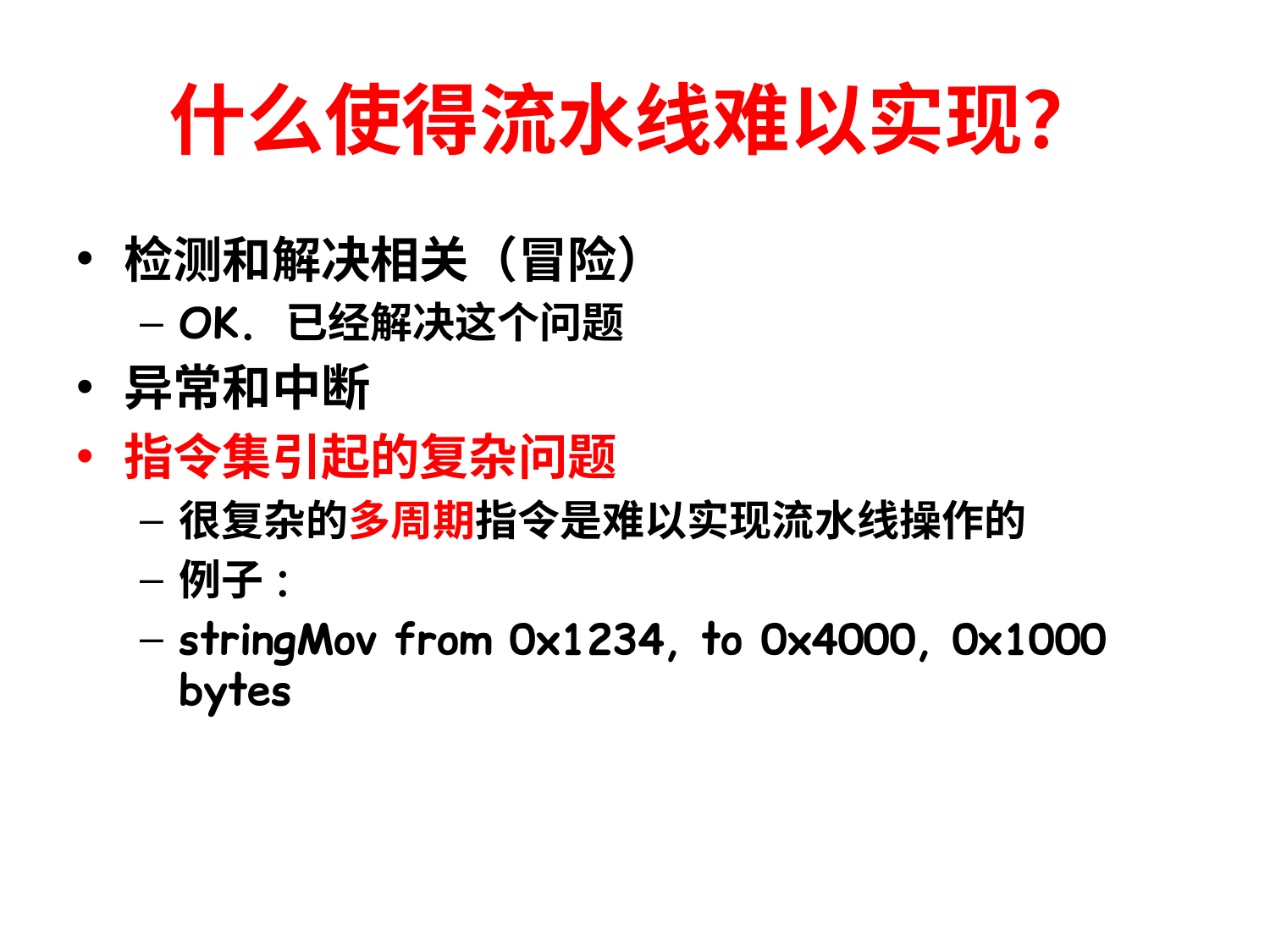

# 什么使得流水线难以实现？
检测和解决相关（冒险）
OK. 已经解决这个问题
异常和中断
指令集引起的复杂问题
很复杂的多周期指令是难以实现流水线操作的
例子:
stringMov from 0x1234, to 0x4000, 0x1000 bytes

31